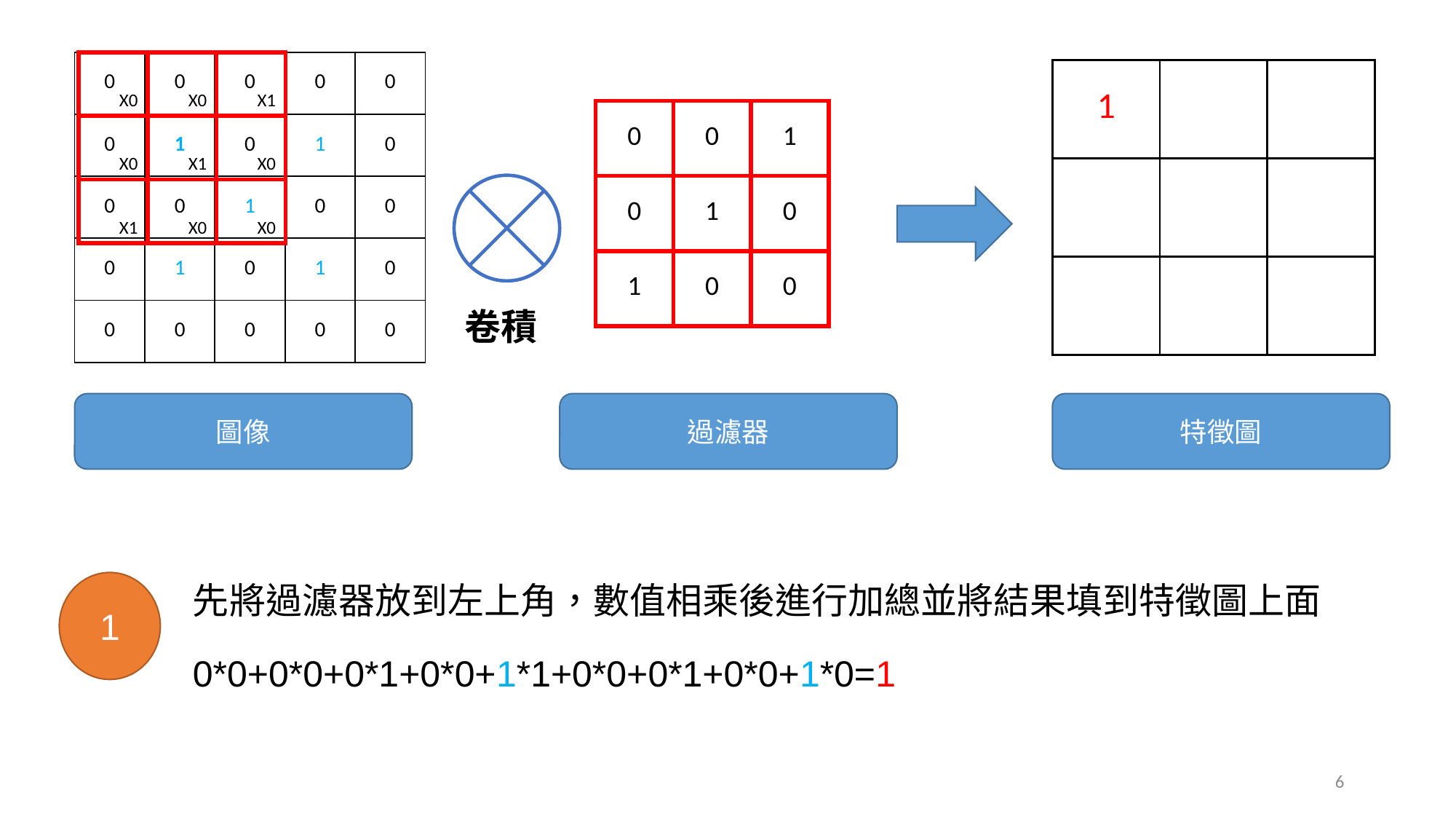

| 0 | 0 | 0 | 0 | 0 |
| --- | --- | --- | --- | --- |
| 0 | 1 | 0 | 1 | 0 |
| 0 | 0 | 1 | 0 | 0 |
| 0 | 1 | 0 | 1 | 0 |
| 0 | 0 | 0 | 0 | 0 |
| X0 | X0 | X1 |
| --- | --- | --- |
| X0 | X1 | X0 |
| X1 | X0 | X0 |
| 1 |  |  |
| --- | --- | --- |
|  |  |  |
|  |  |  |
| 0 | 0 | 1 |
| --- | --- | --- |
| 0 | 1 | 0 |
| 1 | 0 | 0 |

卷積
圖像
過濾器
特徵圖
1
先將過濾器放到左上角，數值相乘後進行加總並將結果填到特徵圖上面
0*0+0*0+0*1+0*0+1*1+0*0+0*1+0*0+1*0=1
6